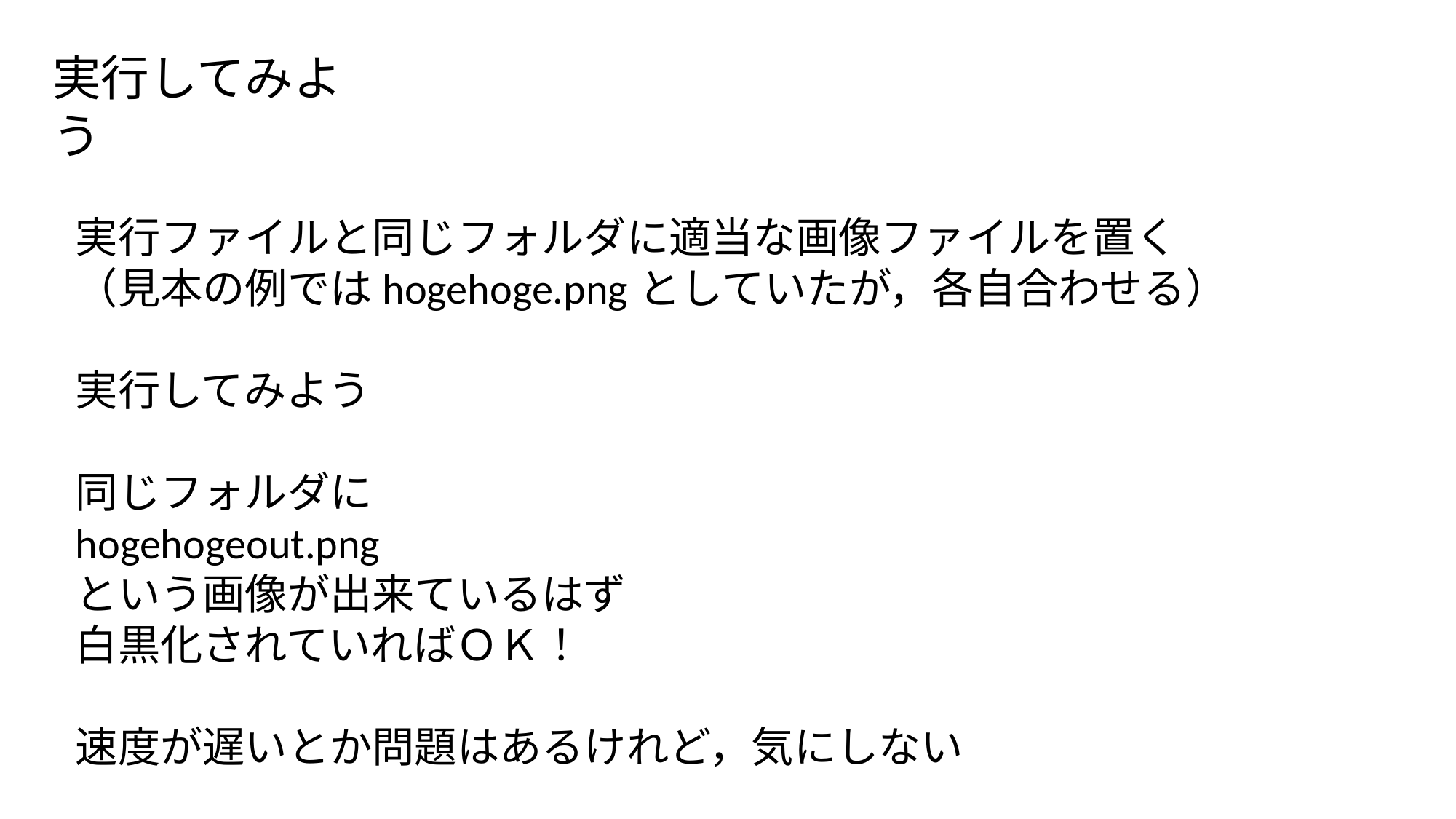

実行してみよう
実行ファイルと同じフォルダに適当な画像ファイルを置く
（見本の例ではhogehoge.pngとしていたが，各自合わせる）

実行してみよう

同じフォルダに
hogehogeout.png
という画像が出来ているはず
白黒化されていればＯＫ！

速度が遅いとか問題はあるけれど，気にしない